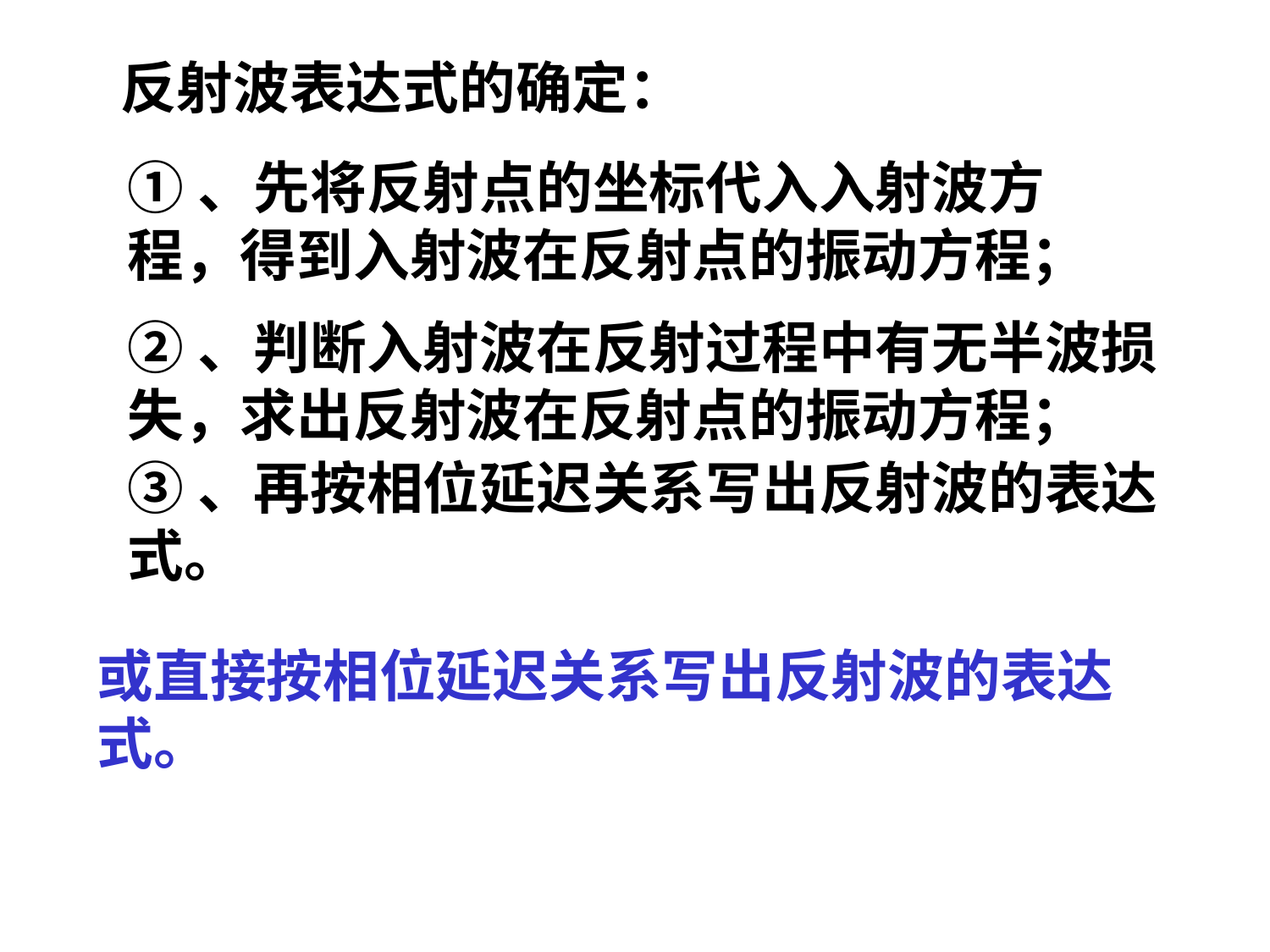

反射波表达式的确定：
①、先将反射点的坐标代入入射波方程，得到入射波在反射点的振动方程；
②、判断入射波在反射过程中有无半波损失，求出反射波在反射点的振动方程；
③、再按相位延迟关系写出反射波的表达式。
或直接按相位延迟关系写出反射波的表达式。